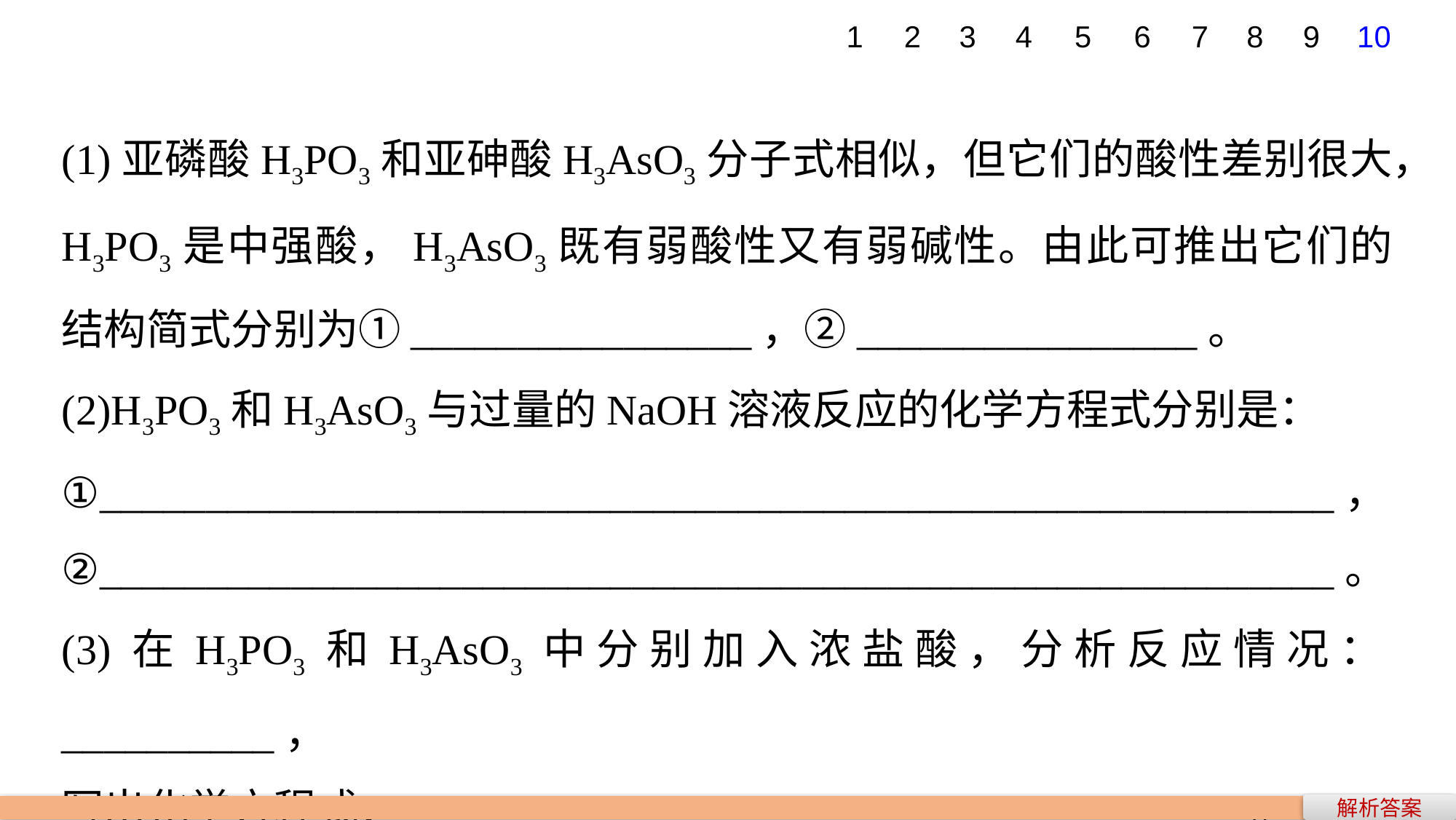

1
2
3
4
5
6
7
8
9
10
(1)亚磷酸H3PO3和亚砷酸H3AsO3分子式相似，但它们的酸性差别很大，H3PO3是中强酸，H3AsO3既有弱酸性又有弱碱性。由此可推出它们的结构简式分别为①________________，②________________。
(2)H3PO3和H3AsO3与过量的NaOH溶液反应的化学方程式分别是：
①__________________________________________________________，
②__________________________________________________________。
(3)在H3PO3和H3AsO3中分别加入浓盐酸，分析反应情况：__________，
写出化学方程式：_______________________________________。
解析答案